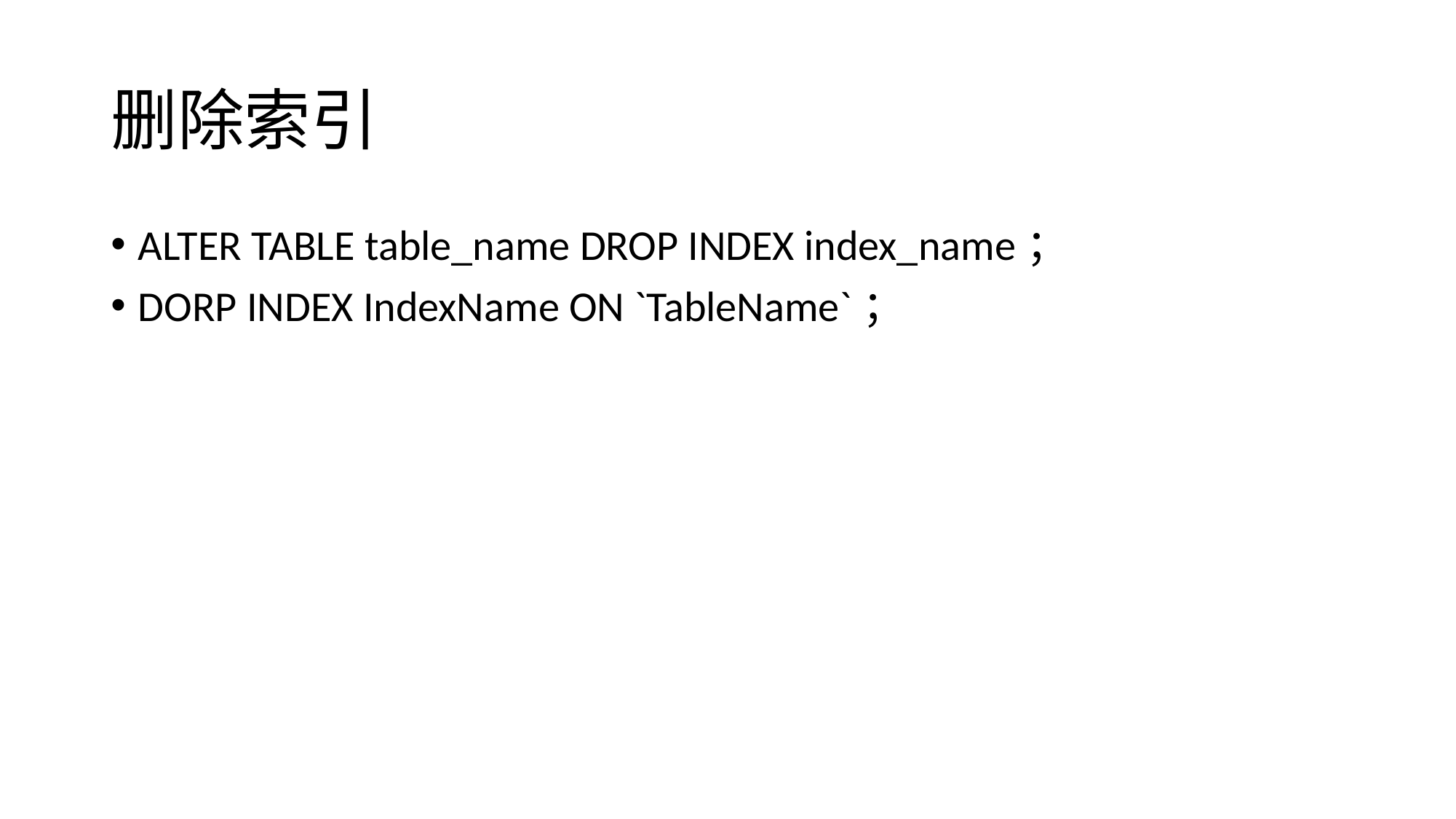

# 删除索引
ALTER TABLE table_name DROP INDEX index_name；
DORP INDEX IndexName ON `TableName`；